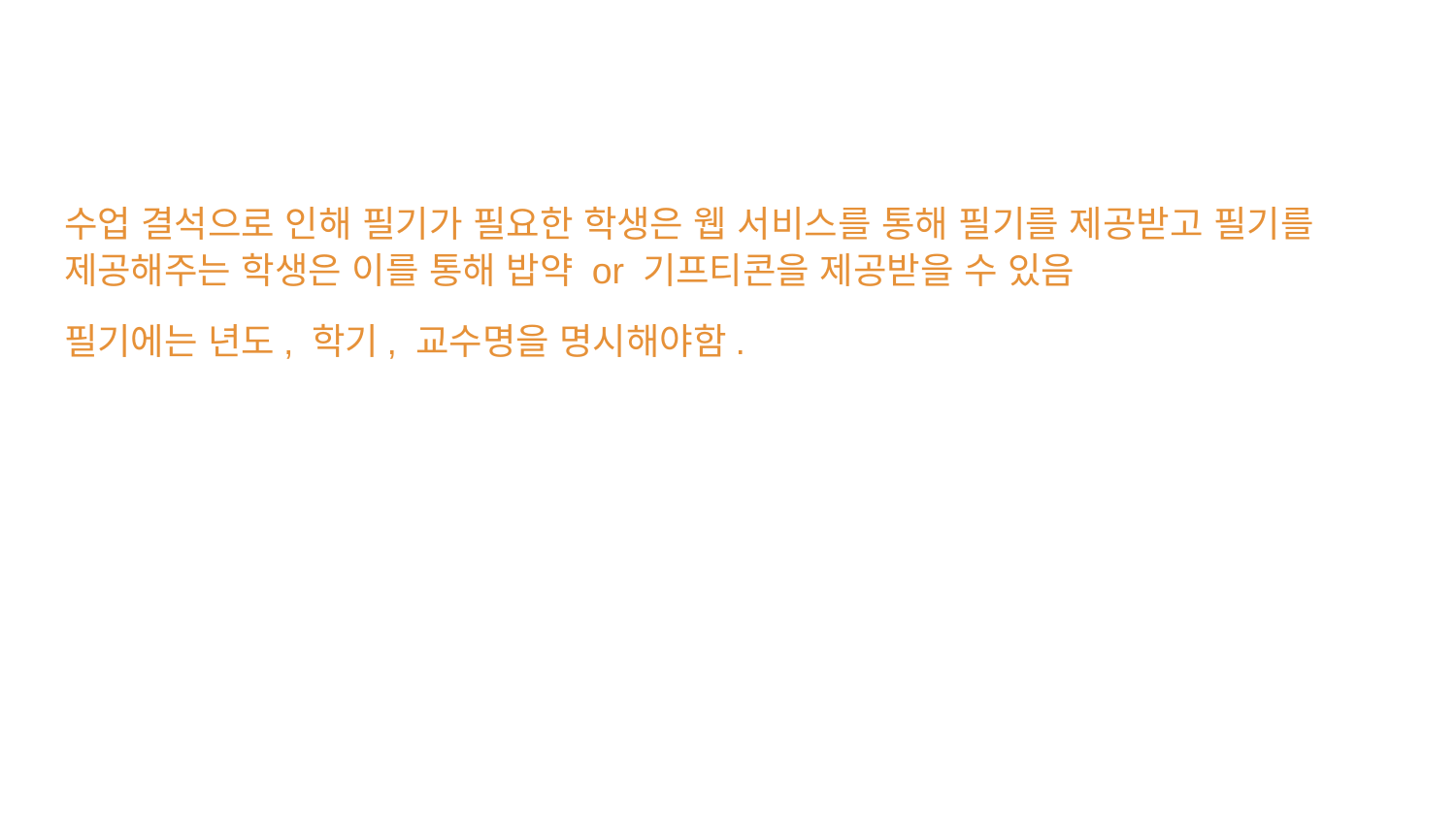

#
수업 결석으로 인해 필기가 필요한 학생은 웹 서비스를 통해 필기를 제공받고 필기를 제공해주는 학생은 이를 통해 밥약 or 기프티콘을 제공받을 수 있음
필기에는 년도, 학기, 교수명을 명시해야함.